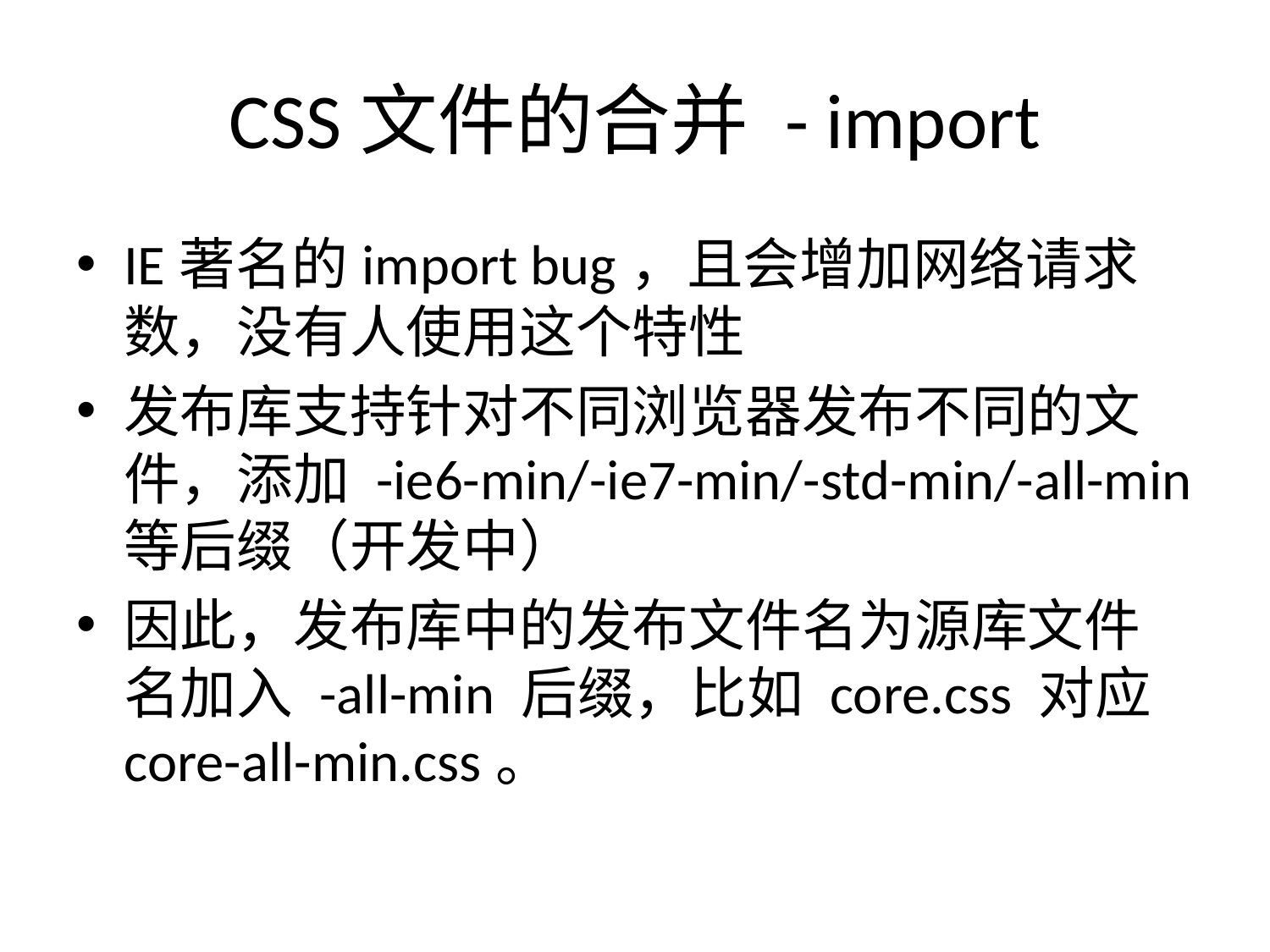

# CSS文件的合并 - import
IE著名的import bug，且会增加网络请求数，没有人使用这个特性
发布库支持针对不同浏览器发布不同的文件，添加 -ie6-min/-ie7-min/-std-min/-all-min 等后缀（开发中）
因此，发布库中的发布文件名为源库文件名加入 -all-min 后缀，比如 core.css 对应 core-all-min.css。